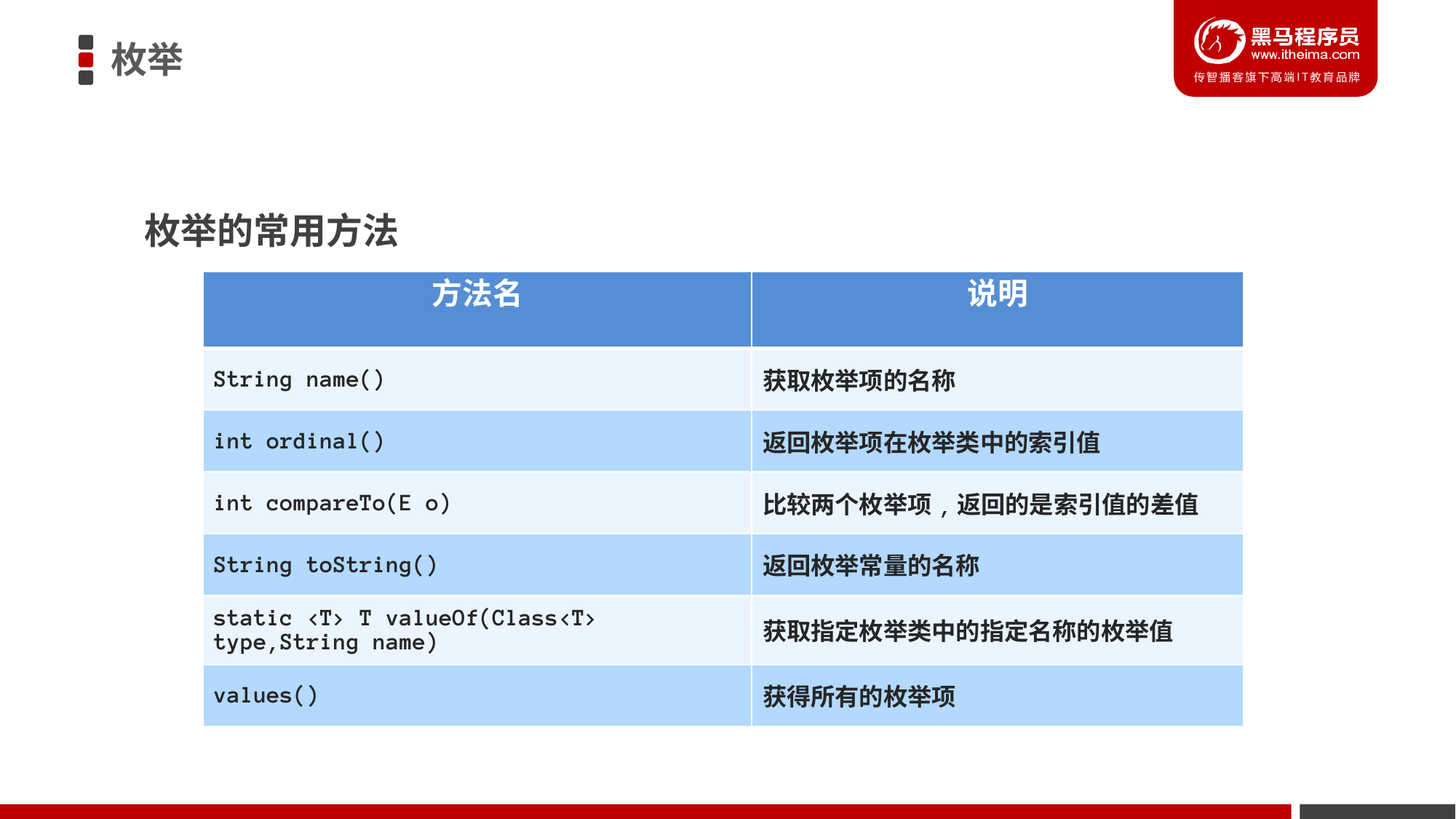

枚举
枚举的常用方法
| 方法名 | 说明 |
| --- | --- |
| String name() | 获取枚举项的名称 |
| int ordinal() | 返回枚举项在枚举类中的索引值 |
| int compareTo(E o) | 比较两个枚举项,返回的是索引值的差值 |
| String toString() | 返回枚举常量的名称 |
| static <T> T valueOf(Class<T> type,String name) | 获取指定枚举类中的指定名称的枚举值 |
| values() | 获得所有的枚举项 |